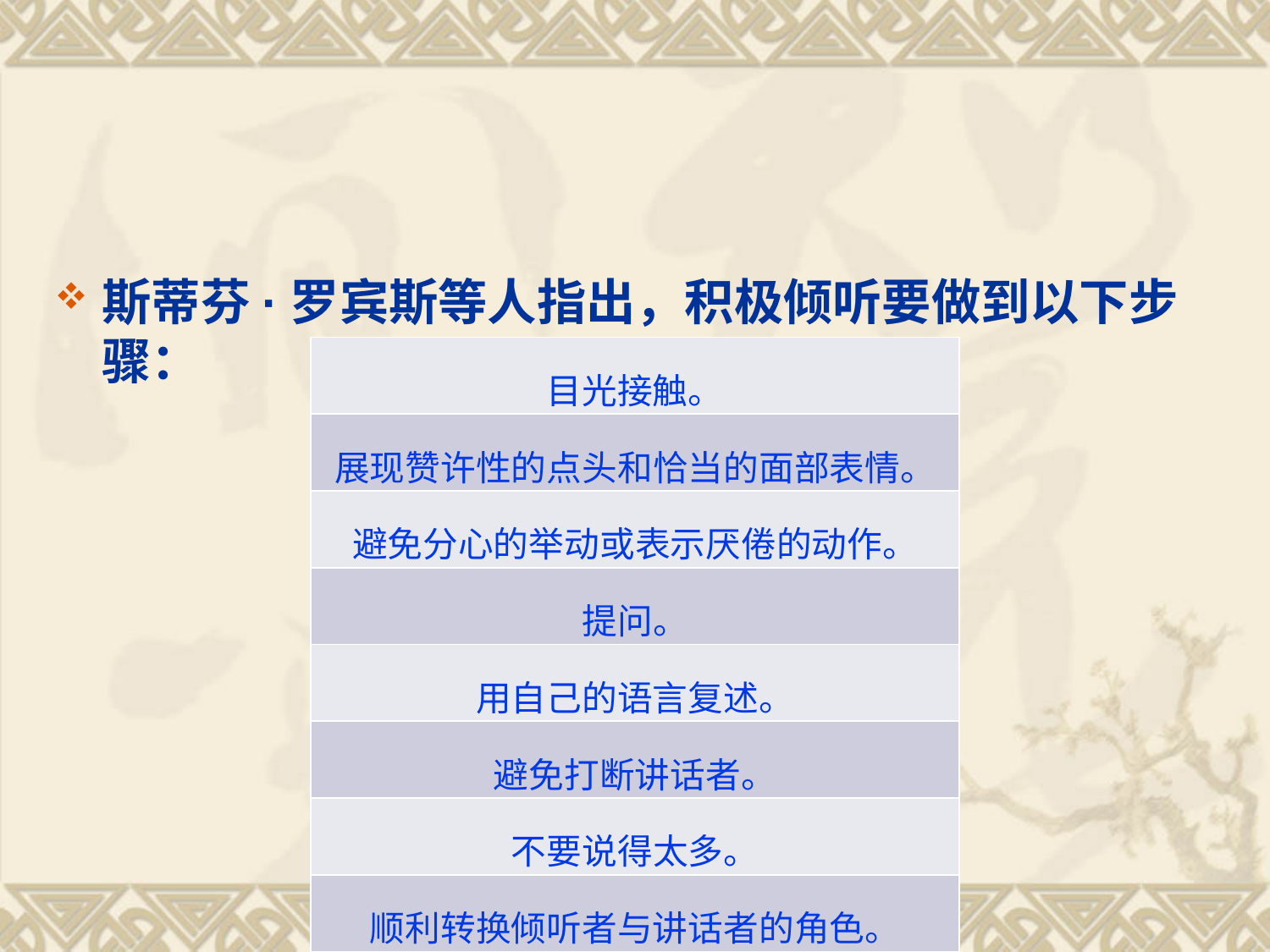

#
斯蒂芬·罗宾斯等人指出，积极倾听要做到以下步骤：

| 目光接触。 |
| --- |
| 展现赞许性的点头和恰当的面部表情。 |
| 避免分心的举动或表示厌倦的动作。 |
| 提问。 |
| 用自己的语言复述。 |
| 避免打断讲话者。 |
| 不要说得太多。 |
| 顺利转换倾听者与讲话者的角色。 |